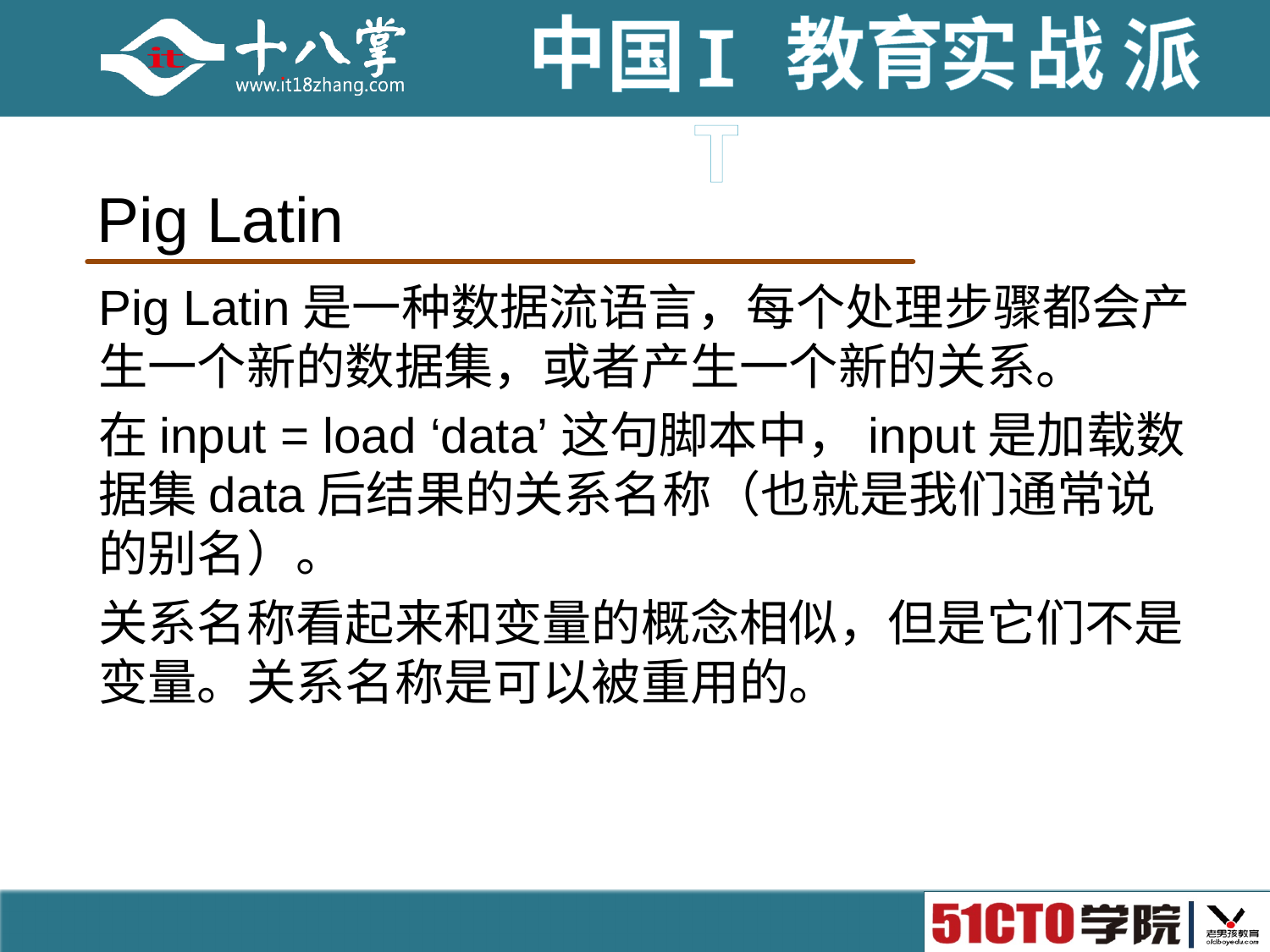

# Pig Latin
Pig Latin是一种数据流语言，每个处理步骤都会产生一个新的数据集，或者产生一个新的关系。
在input = load ‘data’这句脚本中，input是加载数据集data后结果的关系名称（也就是我们通常说的别名）。
关系名称看起来和变量的概念相似，但是它们不是变量。关系名称是可以被重用的。